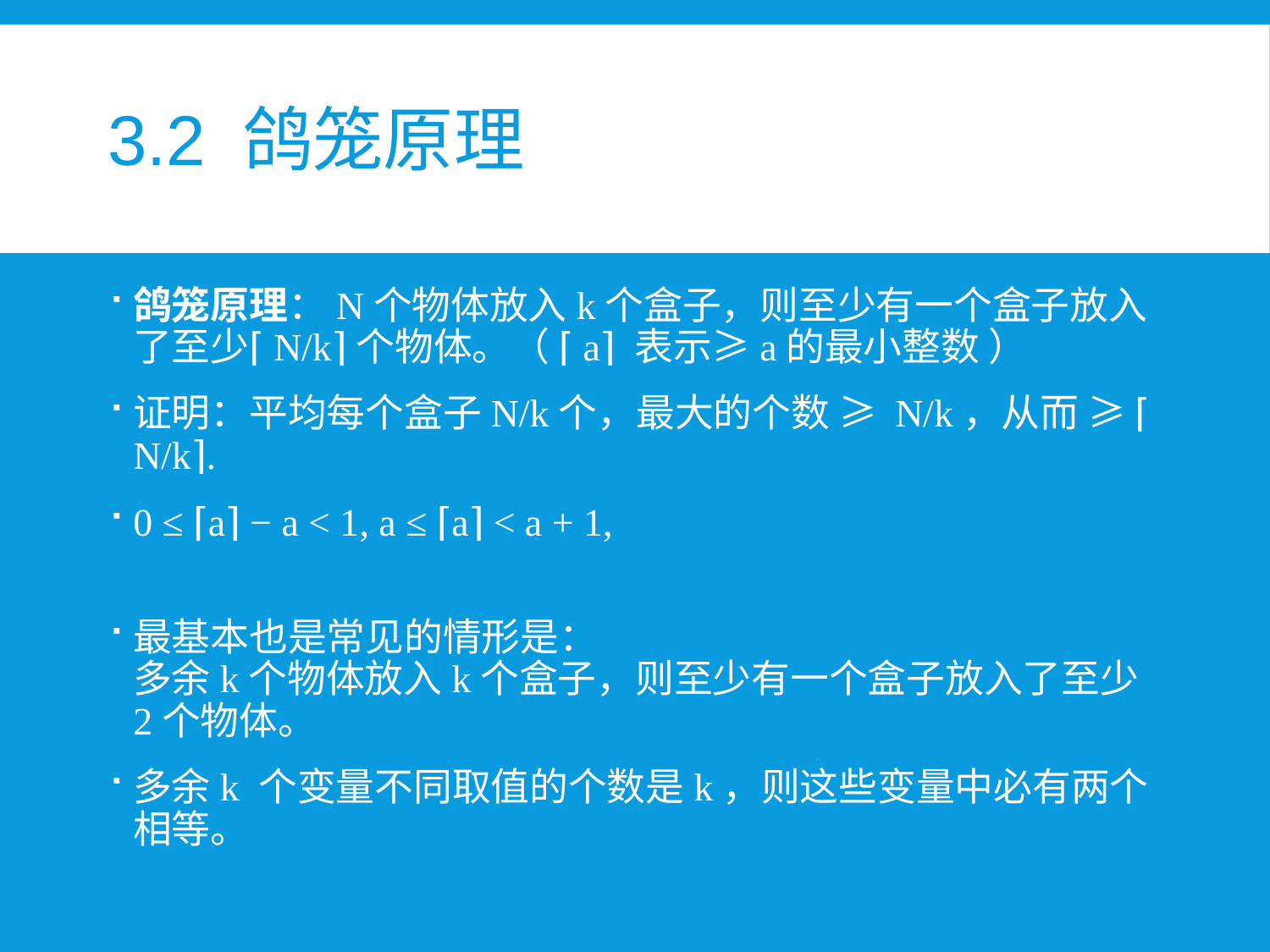

# 3.2 鸽笼原理
鸽笼原理：N个物体放入k个盒子，则至少有一个盒子放入了至少⌈N/k⌉个物体。（ ⌈a⌉ 表示≥a的最小整数 ）
证明：平均每个盒子N/k个，最大的个数 ≥ N/k，从而 ≥ ⌈N/k⌉.
0 ≤ ⌈a⌉ − a < 1, a ≤ ⌈a⌉ < a + 1,

最基本也是常见的情形是：
多余k个物体放入k个盒子，则至少有一个盒子放入了至少2个物体。
多余k 个变量不同取值的个数是k，则这些变量中必有两个相等。